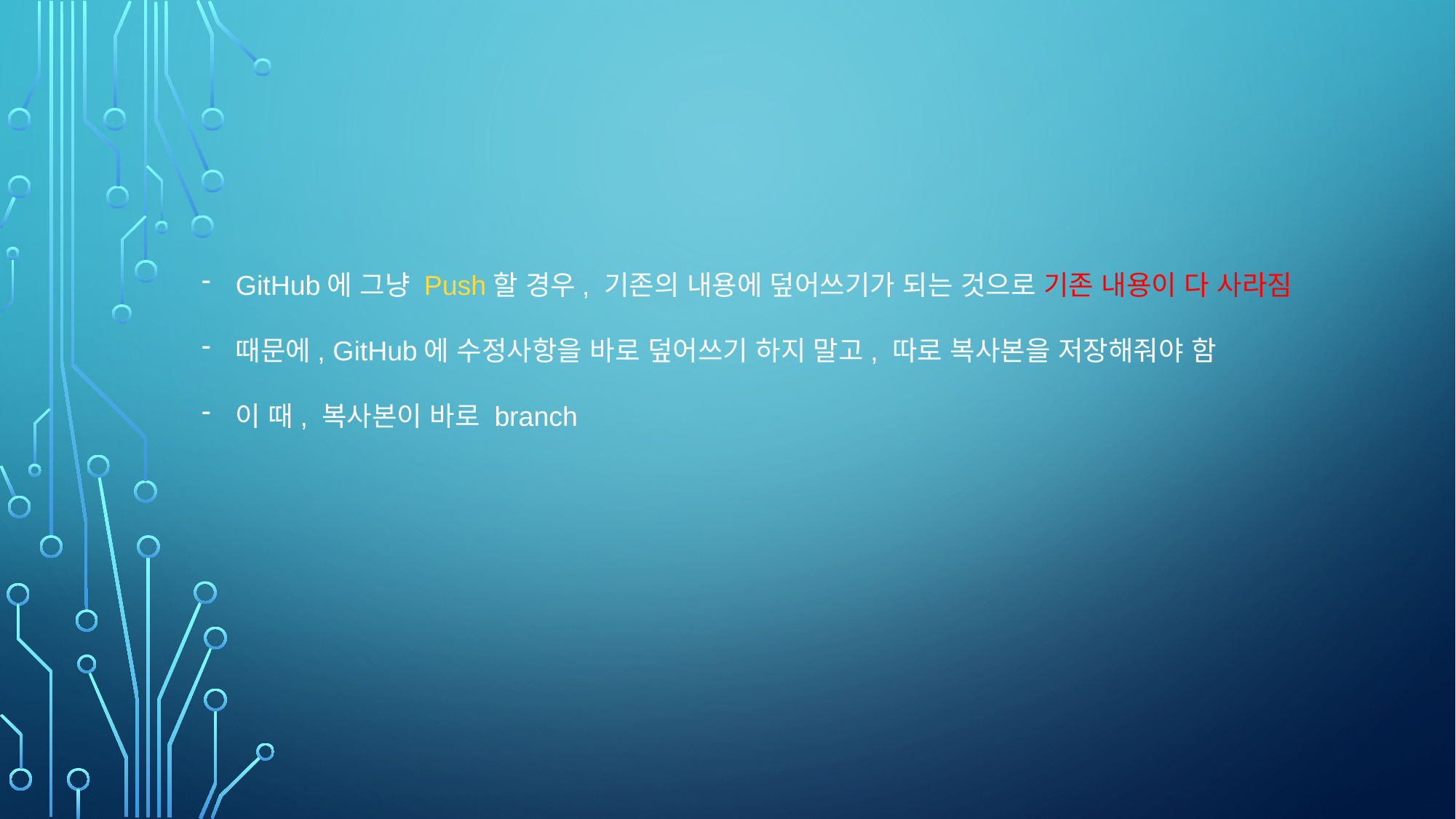

GitHub에 그냥 Push할 경우, 기존의 내용에 덮어쓰기가 되는 것으로 기존 내용이 다 사라짐

때문에, GitHub에 수정사항을 바로 덮어쓰기 하지 말고, 따로 복사본을 저장해줘야 함

이 때, 복사본이 바로 branch